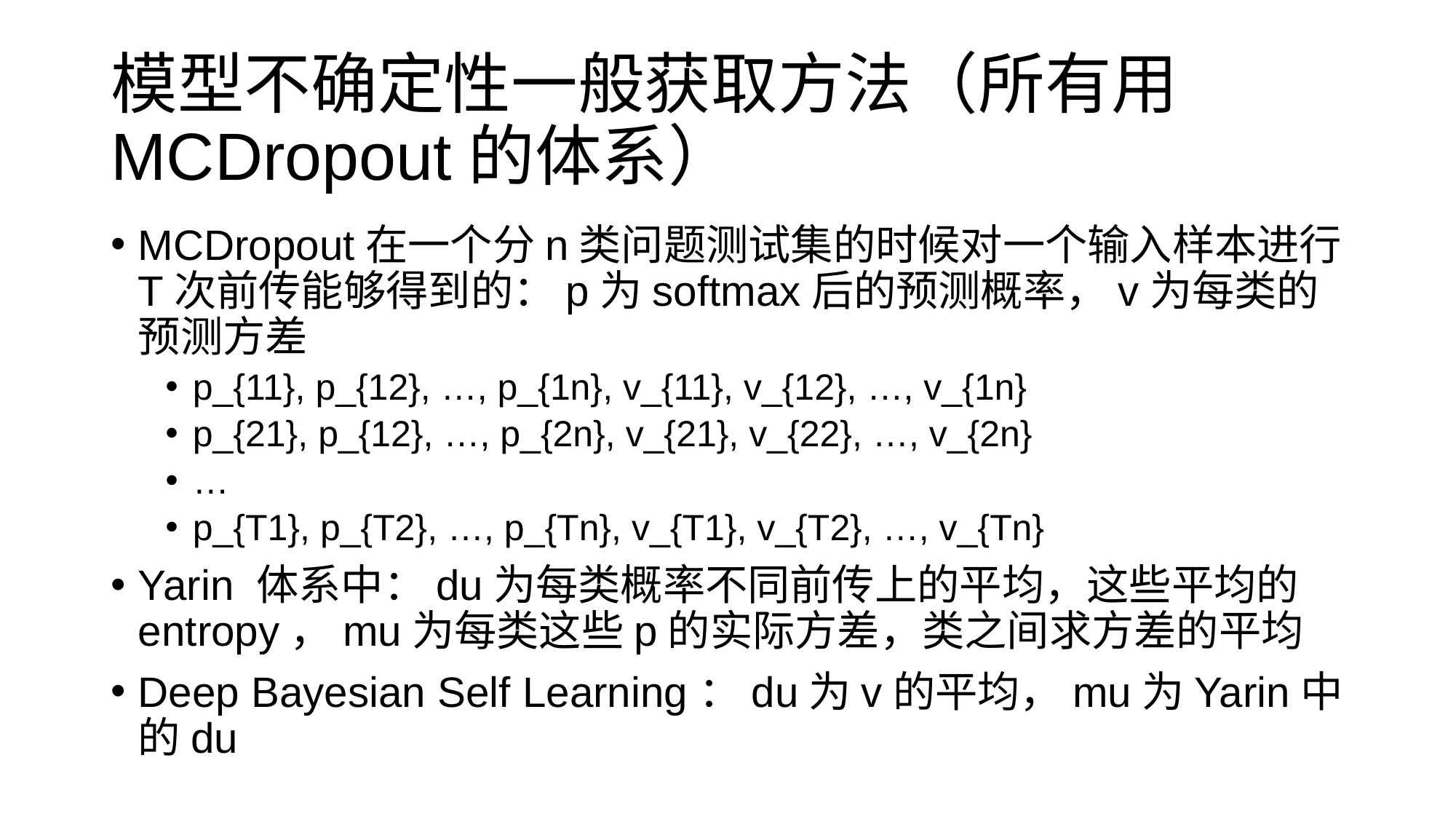

# 模型不确定性一般获取方法（所有用MCDropout的体系）
MCDropout在一个分n类问题测试集的时候对一个输入样本进行T次前传能够得到的：p为softmax后的预测概率，v为每类的预测方差
p_{11}, p_{12}, …, p_{1n}, v_{11}, v_{12}, …, v_{1n}
p_{21}, p_{12}, …, p_{2n}, v_{21}, v_{22}, …, v_{2n}
…
p_{T1}, p_{T2}, …, p_{Tn}, v_{T1}, v_{T2}, …, v_{Tn}
Yarin 体系中：du为每类概率不同前传上的平均，这些平均的entropy，mu为每类这些p的实际方差，类之间求方差的平均
Deep Bayesian Self Learning：du为v的平均，mu为Yarin中的du